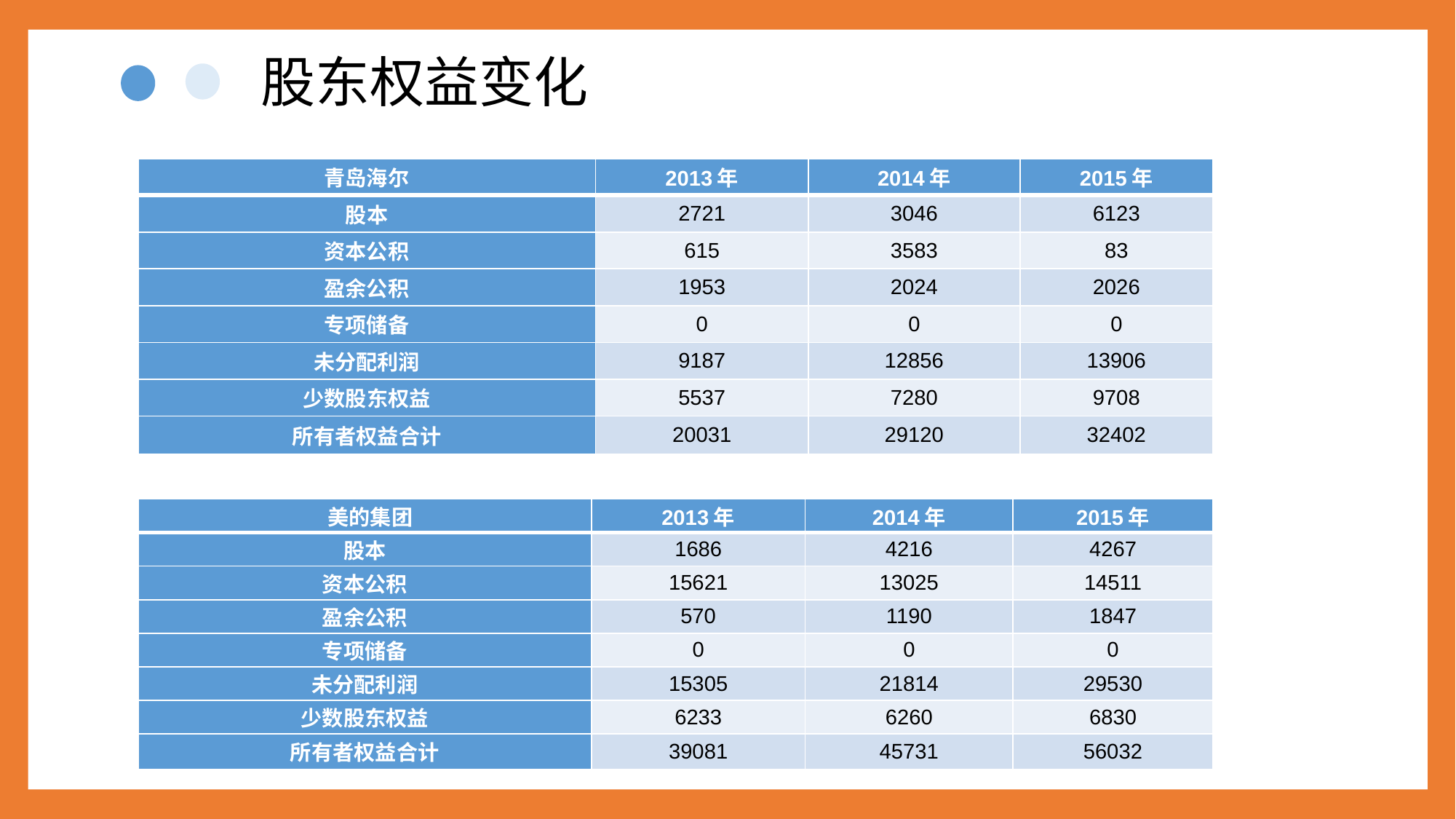

股东权益变化

| 青岛海尔 | 2013年 | 2014年 | 2015年 |
| --- | --- | --- | --- |
| 股本 | 2721 | 3046 | 6123 |
| 资本公积 | 615 | 3583 | 83 |
| 盈余公积 | 1953 | 2024 | 2026 |
| 专项储备 | 0 | 0 | 0 |
| 未分配利润 | 9187 | 12856 | 13906 |
| 少数股东权益 | 5537 | 7280 | 9708 |
| 所有者权益合计 | 20031 | 29120 | 32402 |
| 美的集团 | 2013年 | 2014年 | 2015年 |
| --- | --- | --- | --- |
| 股本 | 1686 | 4216 | 4267 |
| 资本公积 | 15621 | 13025 | 14511 |
| 盈余公积 | 570 | 1190 | 1847 |
| 专项储备 | 0 | 0 | 0 |
| 未分配利润 | 15305 | 21814 | 29530 |
| 少数股东权益 | 6233 | 6260 | 6830 |
| 所有者权益合计 | 39081 | 45731 | 56032 |